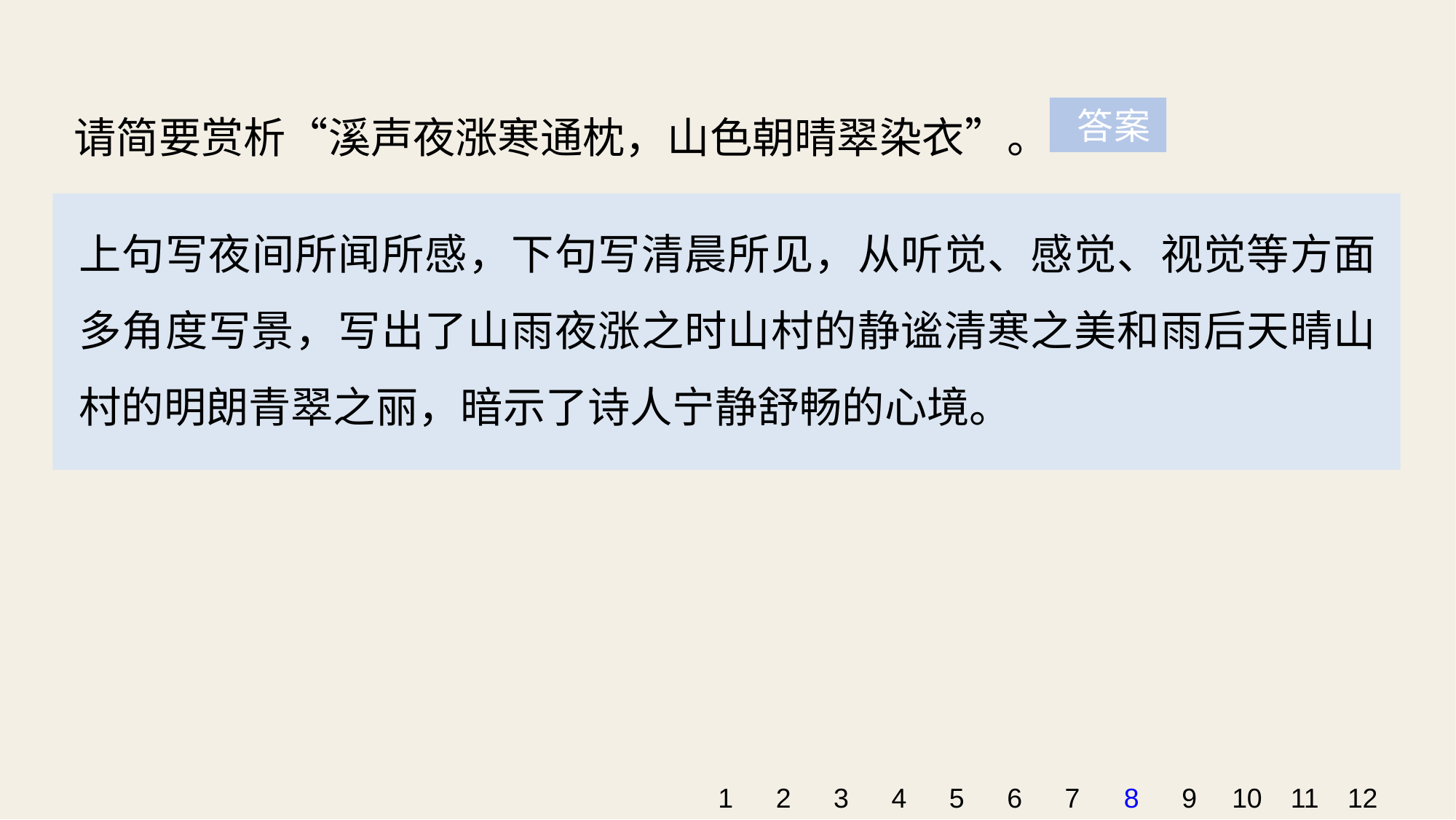

请简要赏析“溪声夜涨寒通枕，山色朝晴翠染衣”。
 答案

上句写夜间所闻所感，下句写清晨所见，从听觉、感觉、视觉等方面多角度写景，写出了山雨夜涨之时山村的静谧清寒之美和雨后天晴山村的明朗青翠之丽，暗示了诗人宁静舒畅的心境。
1
2
3
4
5
6
7
8
9
10
11
12